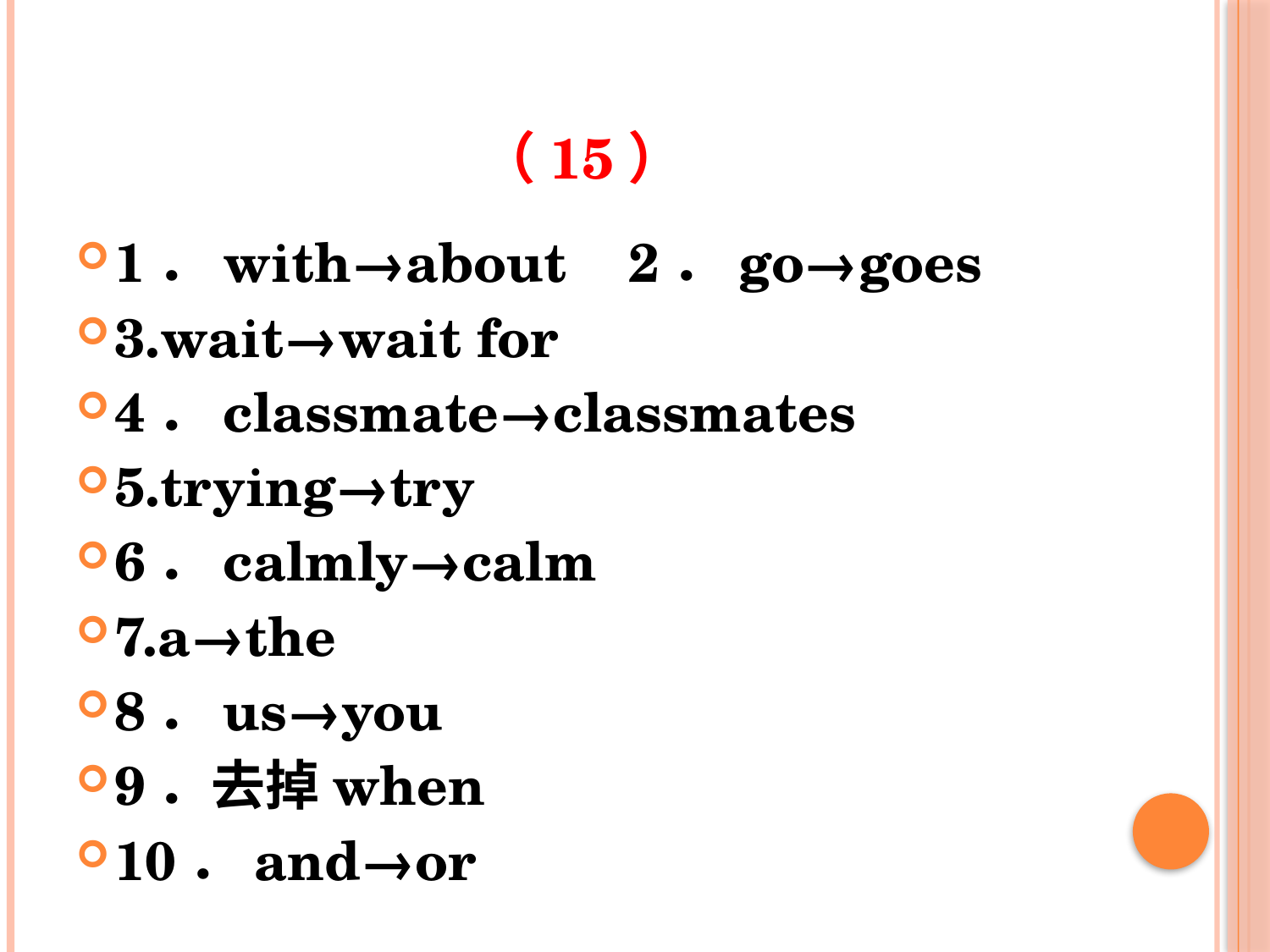

# （15）
1．with→about    2．go→goes
3.wait→wait for
4．classmate→classmates
5.trying→try
6．calmly→calm
7.a→the
8．us→you
9．去掉when
10．and→or